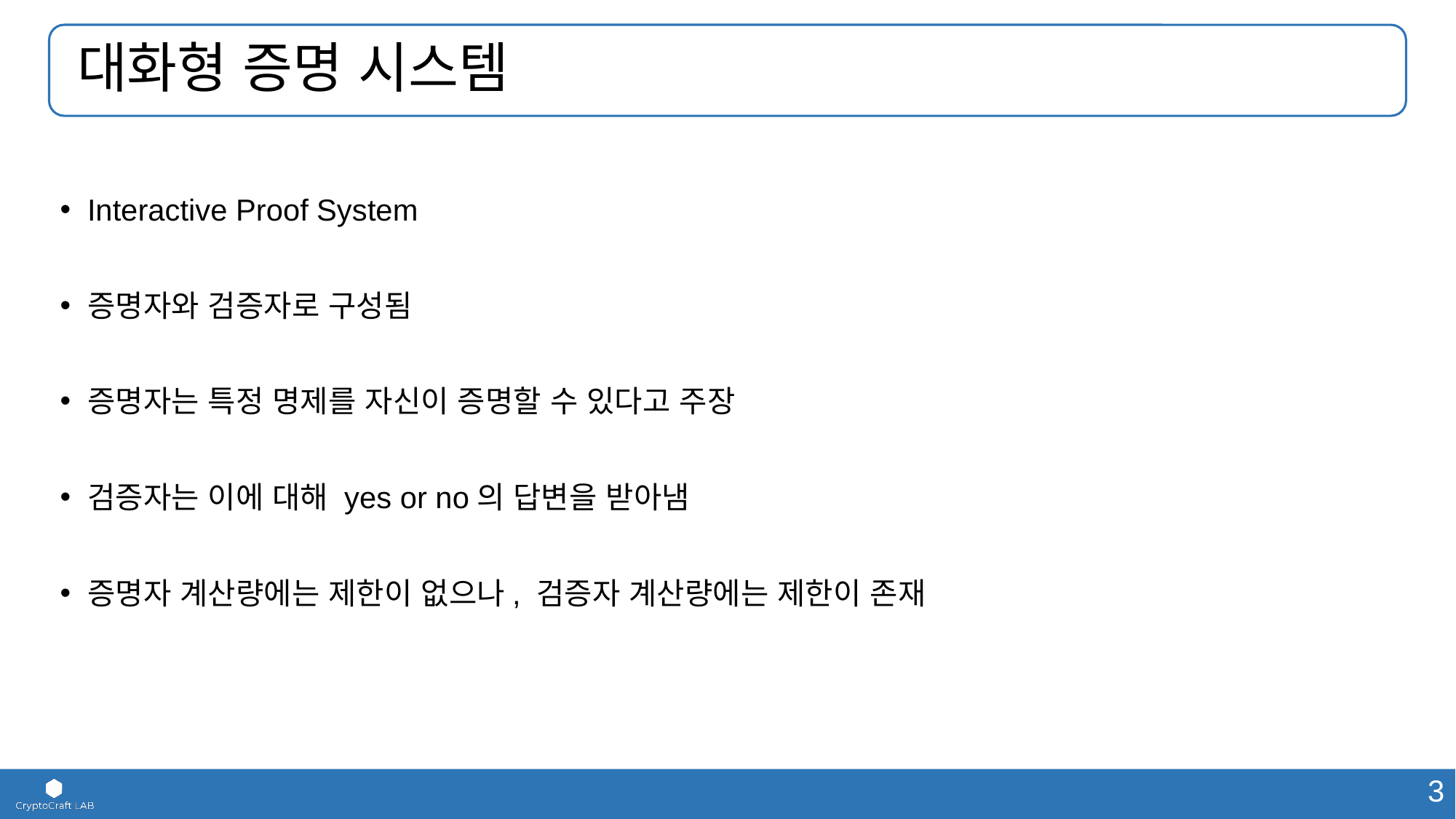

# 대화형 증명 시스템

Interactive Proof System

증명자와 검증자로 구성됨

증명자는 특정 명제를 자신이 증명할 수 있다고 주장

검증자는 이에 대해 yes or no의 답변을 받아냄

증명자 계산량에는 제한이 없으나, 검증자 계산량에는 제한이 존재